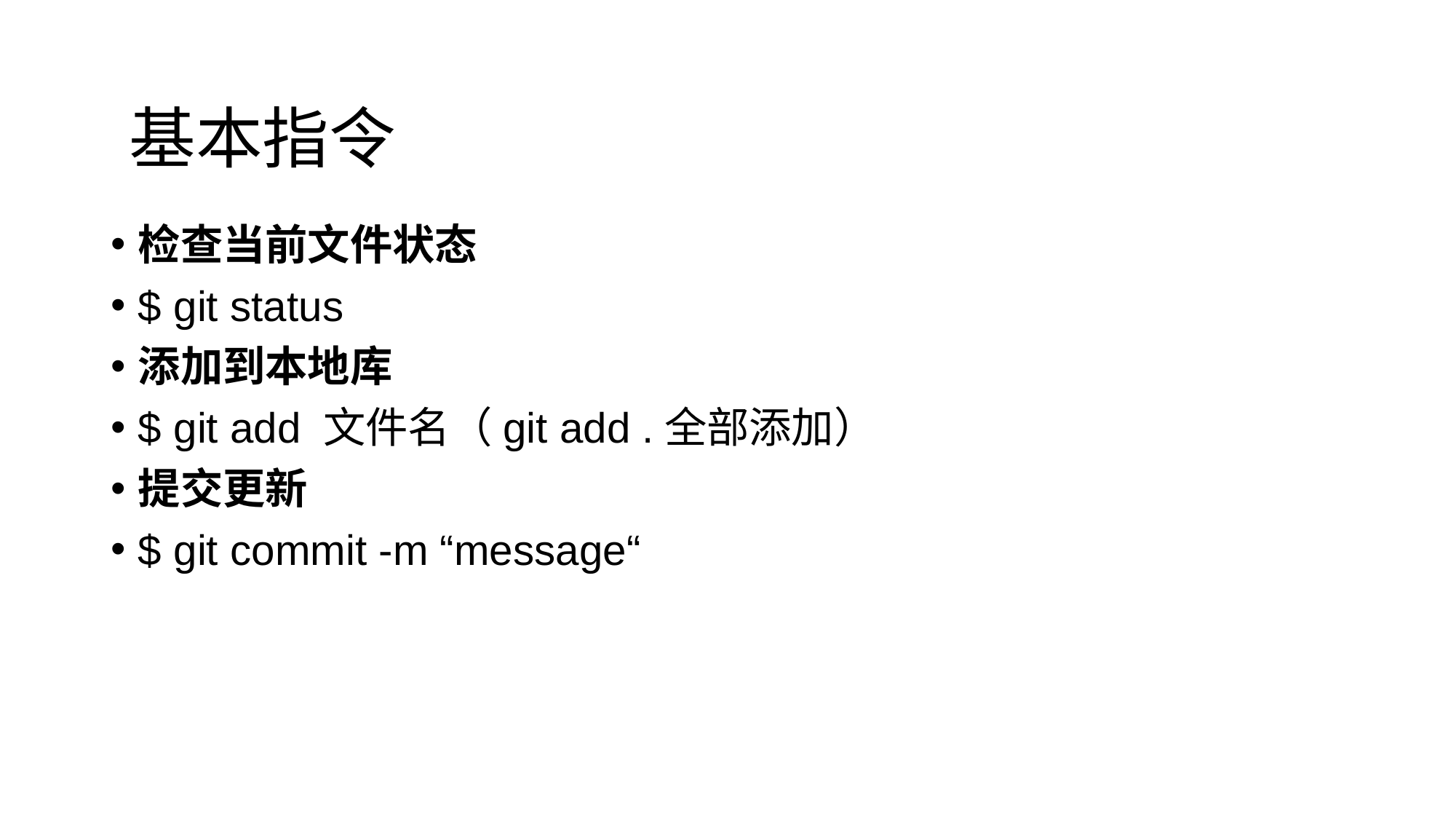

#
基本指令
检查当前文件状态
$ git status
添加到本地库
$ git add 文件名（git add .全部添加）
提交更新
$ git commit -m “message“